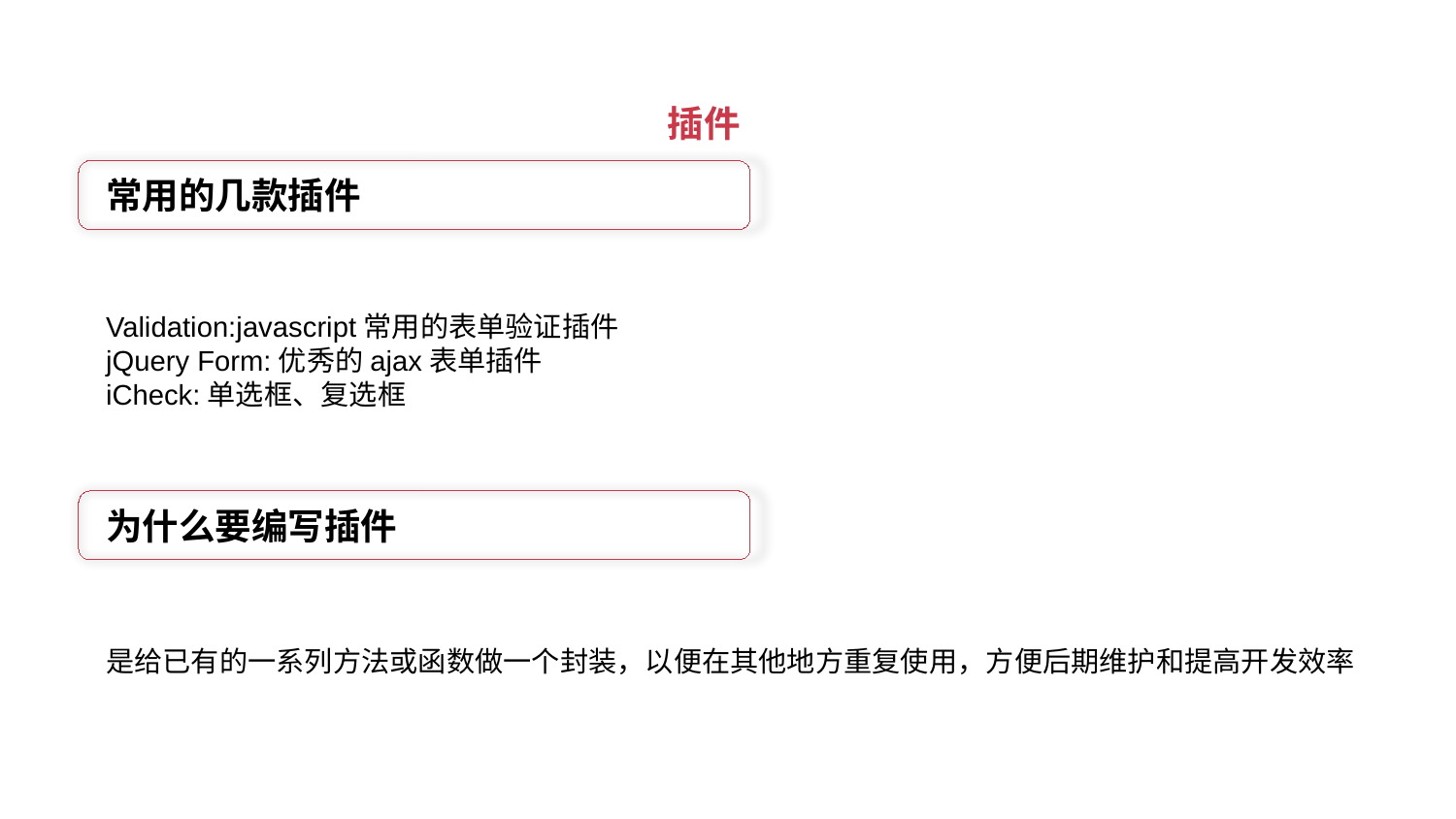

插件

常用的几款插件
Validation:javascript常用的表单验证插件
jQuery Form:优秀的ajax表单插件
iCheck:单选框、复选框

为什么要编写插件
是给已有的一系列方法或函数做一个封装，以便在其他地方重复使用，方便后期维护和提高开发效率